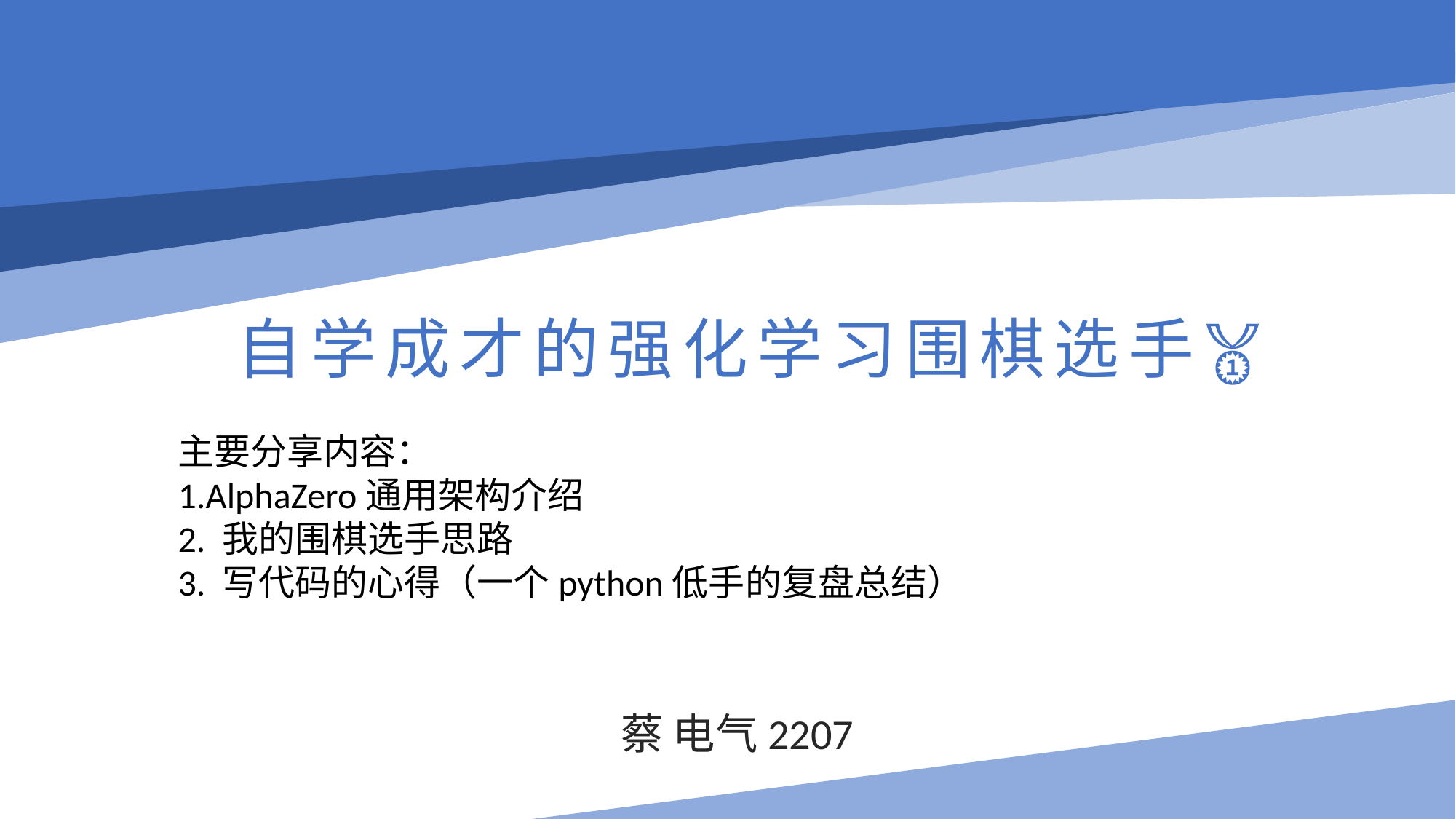

# 自学成才的强化学习围棋选手🥇
主要分享内容：
1.AlphaZero通用架构介绍
2. 我的围棋选手思路
3. 写代码的心得（一个python低手的复盘总结）
蔡 电气2207